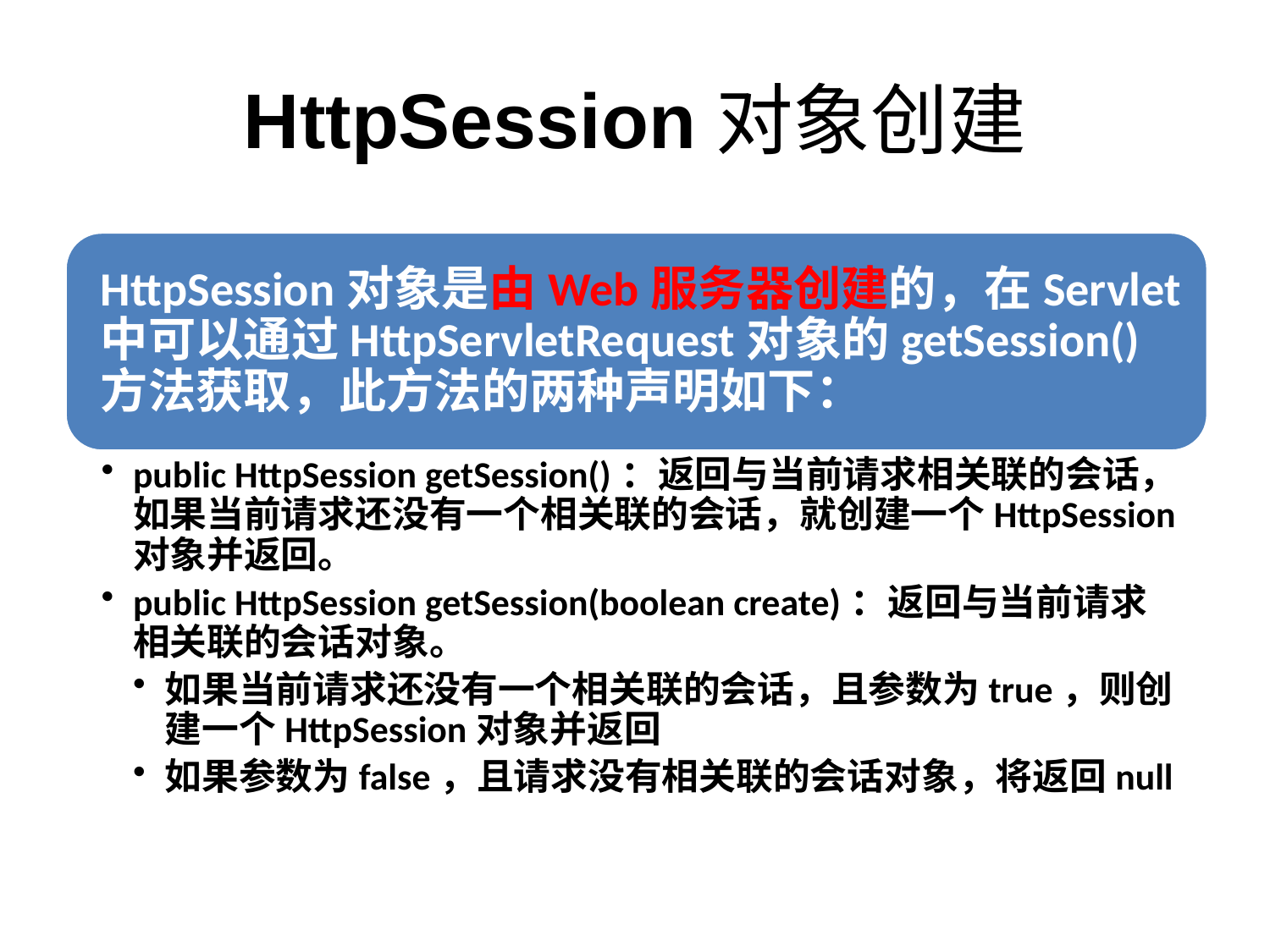

HttpSession对象创建
HttpSession对象是由Web服务器创建的，在Servlet中可以通过HttpServletRequest对象的getSession()方法获取，此方法的两种声明如下：
public HttpSession getSession()：返回与当前请求相关联的会话，如果当前请求还没有一个相关联的会话，就创建一个HttpSession对象并返回。
public HttpSession getSession(boolean create)：返回与当前请求相关联的会话对象。
如果当前请求还没有一个相关联的会话，且参数为true，则创建一个HttpSession对象并返回
如果参数为false，且请求没有相关联的会话对象，将返回null